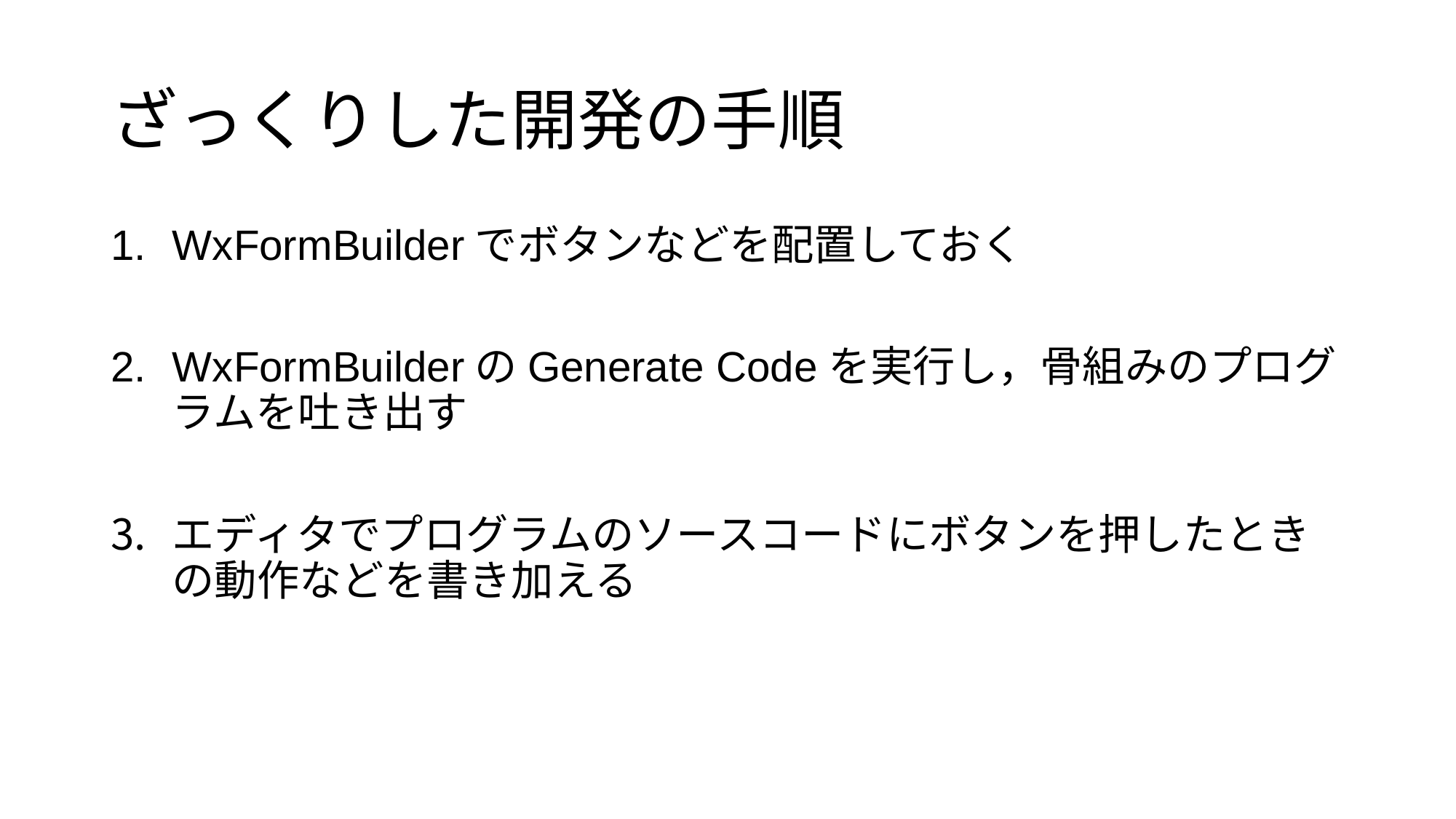

# ざっくりした開発の手順
WxFormBuilderでボタンなどを配置しておく

WxFormBuilderのGenerate Codeを実行し，骨組みのプログラムを吐き出す

エディタでプログラムのソースコードにボタンを押したときの動作などを書き加える